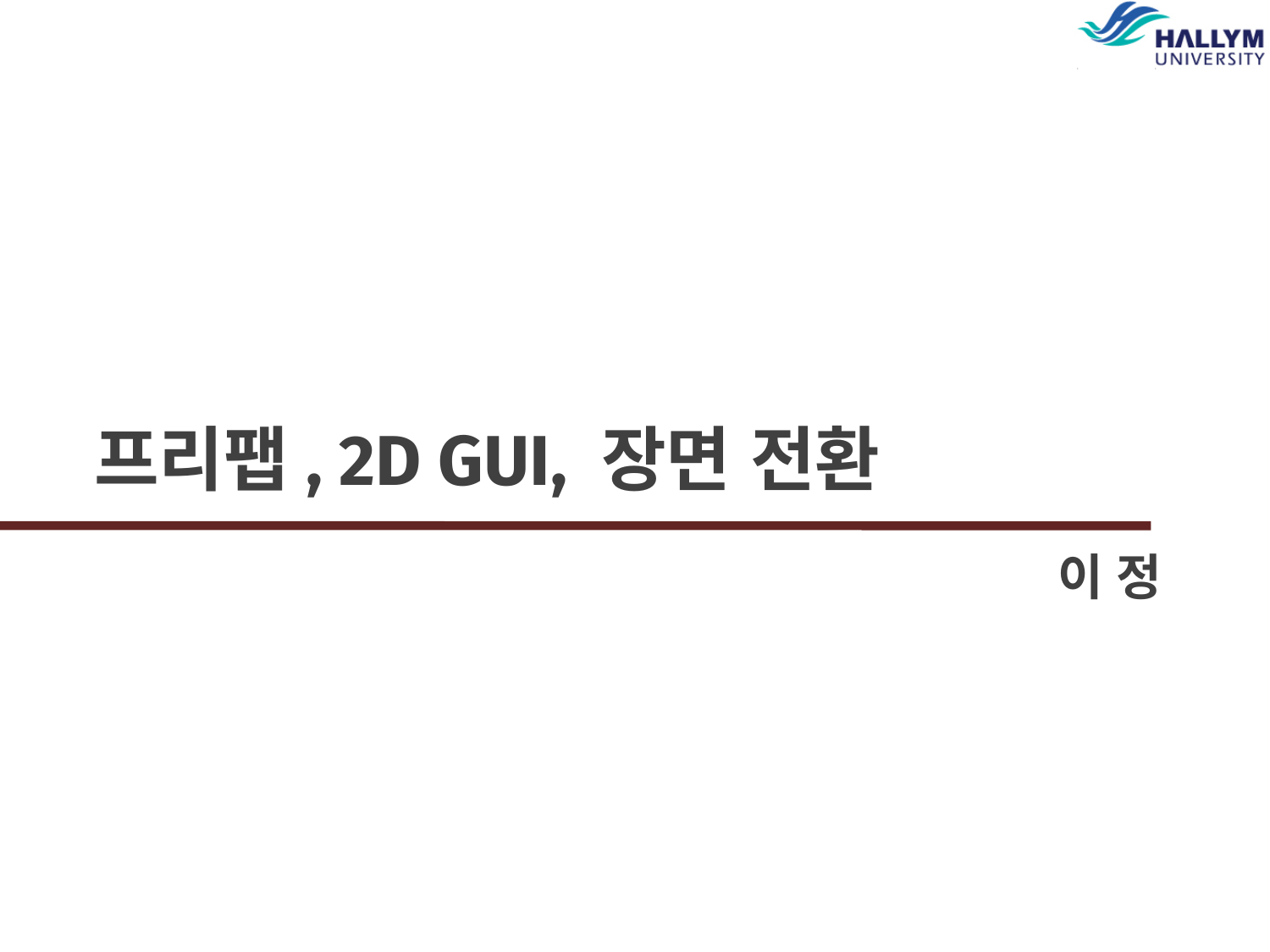

# 프리팹, 2D GUI, 장면 전환
이 정